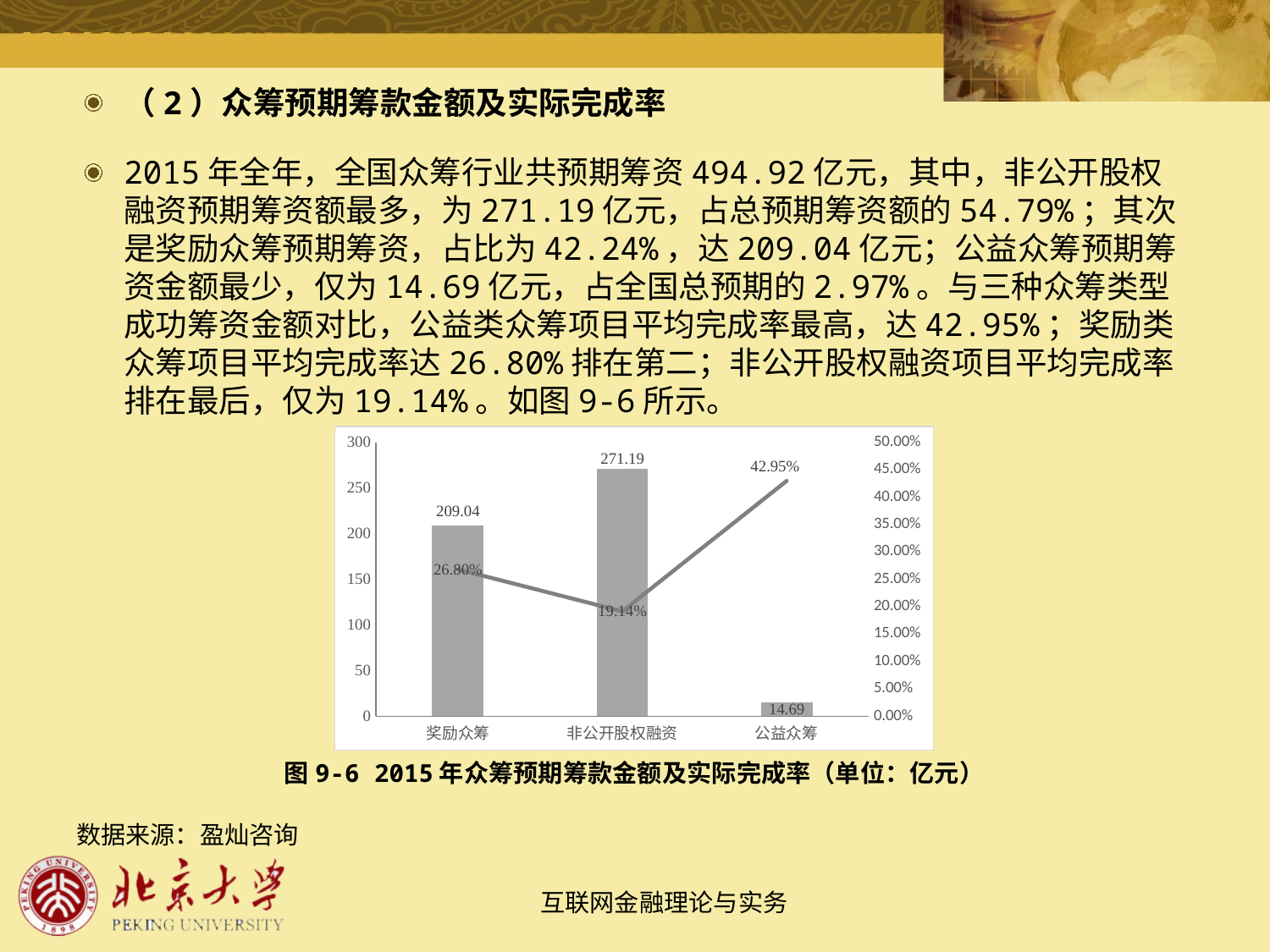

（2）众筹预期筹款金额及实际完成率
2015年全年，全国众筹行业共预期筹资494.92亿元，其中，非公开股权融资预期筹资额最多，为271.19亿元，占总预期筹资额的54.79%；其次是奖励众筹预期筹资，占比为42.24%，达209.04亿元；公益众筹预期筹资金额最少，仅为14.69亿元，占全国总预期的2.97%。与三种众筹类型成功筹资金额对比，公益类众筹项目平均完成率最高，达42.95%；奖励类众筹项目平均完成率达26.80%排在第二；非公开股权融资项目平均完成率排在最后，仅为19.14%。如图9-6所示。

图9-6 2015年众筹预期筹款金额及实际完成率（单位：亿元）
数据来源：盈灿咨询

### Chart

| Category |  |  |
|---|---|---|
| 奖励众筹 | 209.04 | 0.268 |
| 非公开股权融资 | 271.19 | 0.1914 |
| 公益众筹 | 14.69 | 0.4295 |